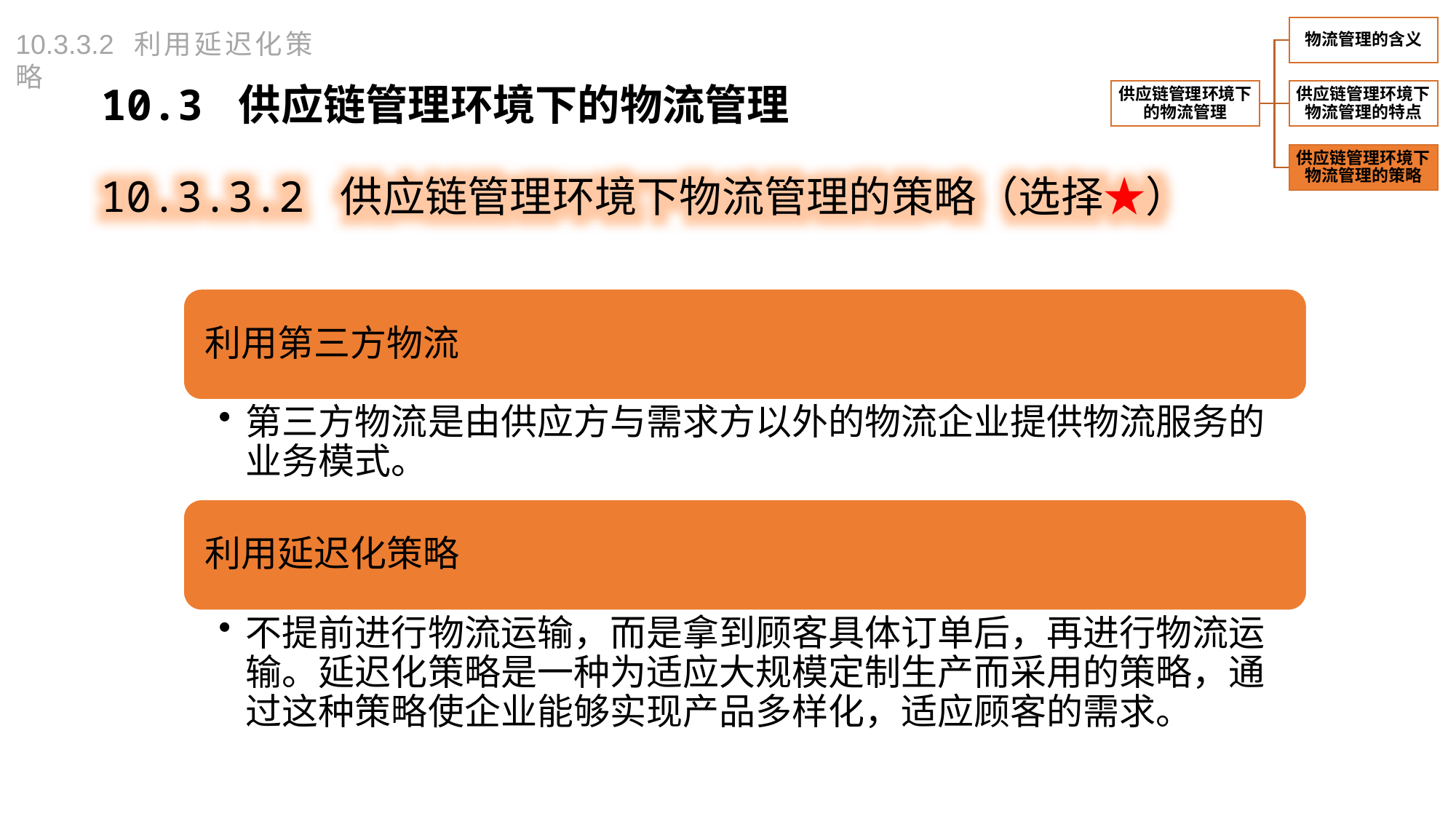

供应链管理环境下的物流管理
物流管理的含义
供应链管理环境下物流管理的特点
供应链管理环境下物流管理的策略
10.3.3.2 利用延迟化策略
10.3 供应链管理环境下的物流管理
10.3.3.2 供应链管理环境下物流管理的策略（选择★）
利用第三方物流
第三方物流是由供应方与需求方以外的物流企业提供物流服务的业务模式。
利用延迟化策略
不提前进行物流运输，而是拿到顾客具体订单后，再进行物流运输。延迟化策略是一种为适应大规模定制生产而采用的策略，通过这种策略使企业能够实现产品多样化，适应顾客的需求。